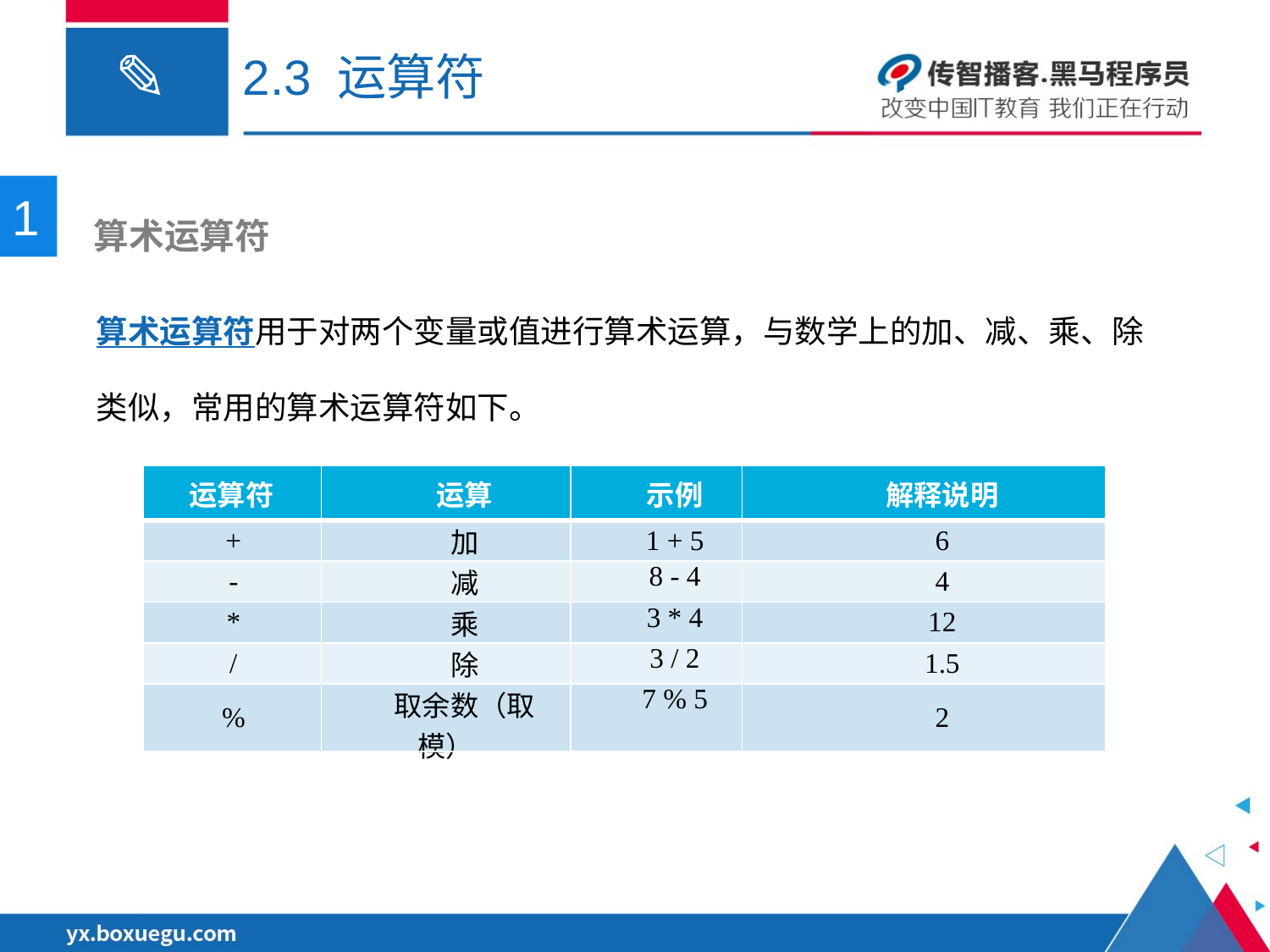

# 2.3 运算符

1
  算术运算符
算术运算符用于对两个变量或值进行算术运算，与数学上的加、减、乘、除类似，常用的算术运算符如下。
| 运算符 | 运算 | 示例 | 解释说明 |
| --- | --- | --- | --- |
| + | 加 | 1 + 5 | 6 |
| - | 减 | 8 - 4 | 4 |
| \* | 乘 | 3 \* 4 | 12 |
| / | 除 | 3 / 2 | 1.5 |
| % | 取余数（取模） | 7 % 5 | 2 |